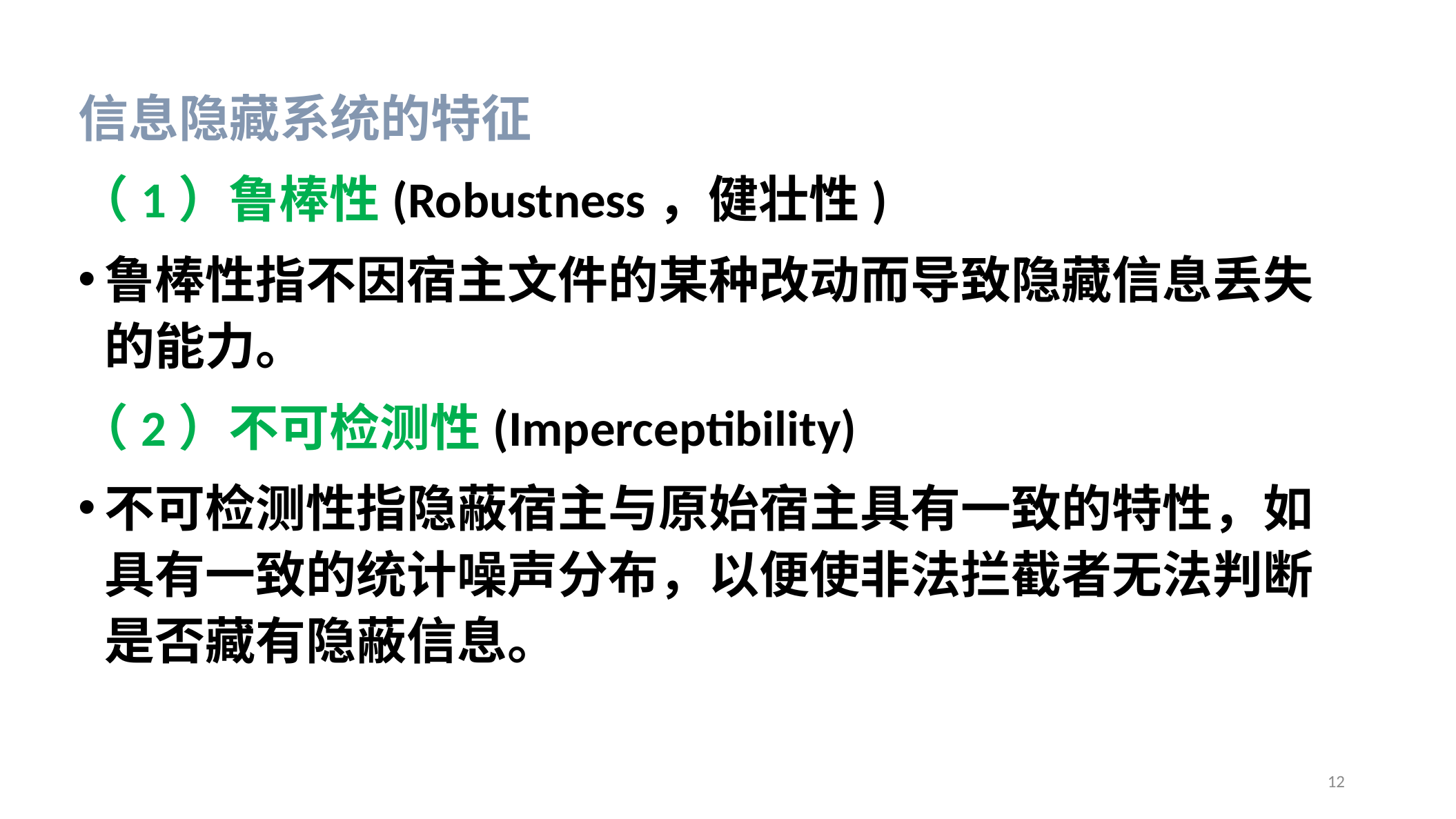

信息隐藏系统的特征
（1）鲁棒性(Robustness，健壮性)
鲁棒性指不因宿主文件的某种改动而导致隐藏信息丢失的能力。
（2）不可检测性(Imperceptibility)
不可检测性指隐蔽宿主与原始宿主具有一致的特性，如具有一致的统计噪声分布，以便使非法拦截者无法判断是否藏有隐蔽信息。
12